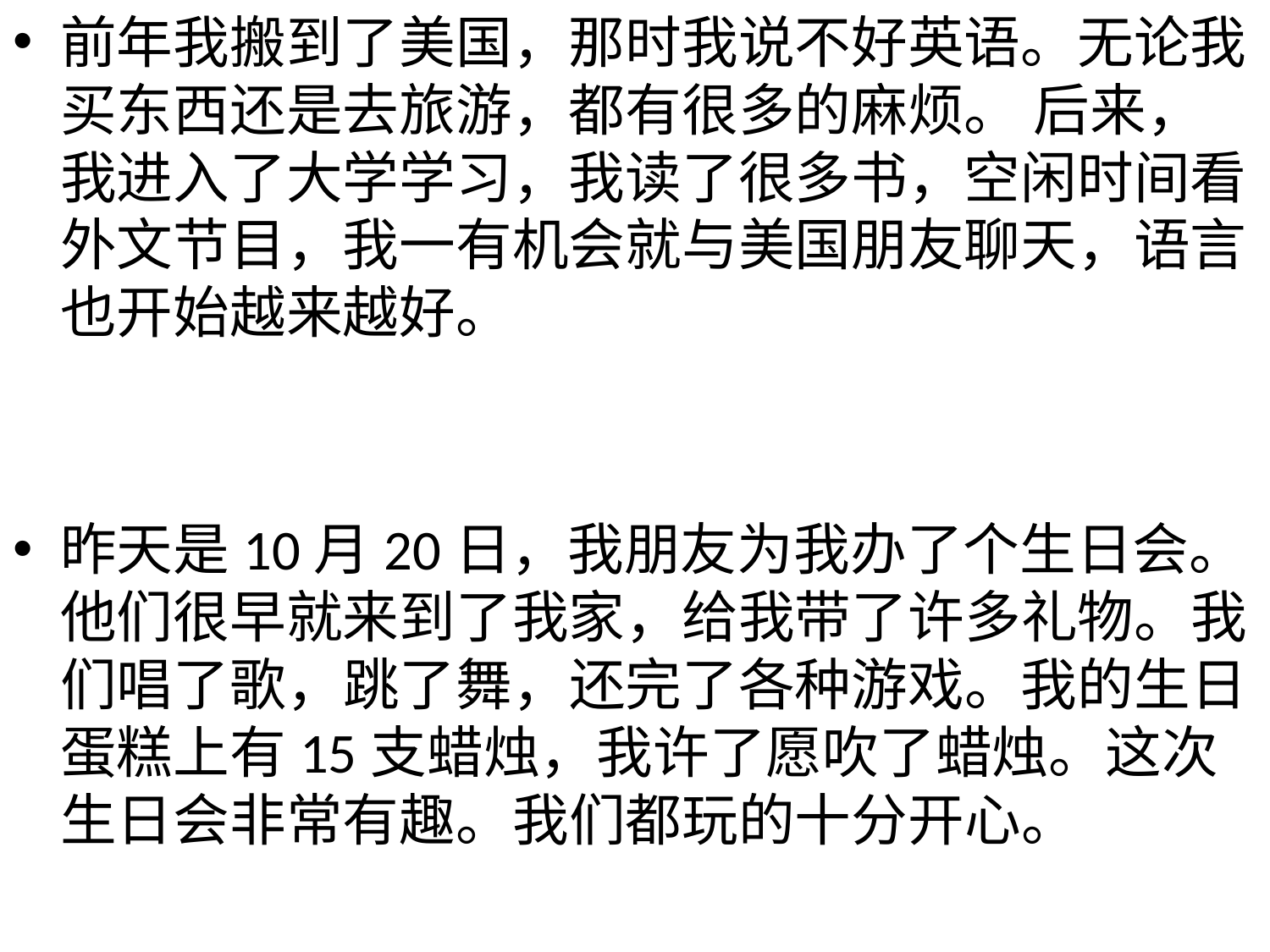

前年我搬到了美国，那时我说不好英语。无论我买东西还是去旅游，都有很多的麻烦。 后来，我进入了大学学习，我读了很多书，空闲时间看外文节目，我一有机会就与美国朋友聊天，语言也开始越来越好。

昨天是10月20日，我朋友为我办了个生日会。他们很早就来到了我家，给我带了许多礼物。我们唱了歌，跳了舞，还完了各种游戏。我的生日蛋糕上有15支蜡烛，我许了愿吹了蜡烛。这次生日会非常有趣。我们都玩的十分开心。